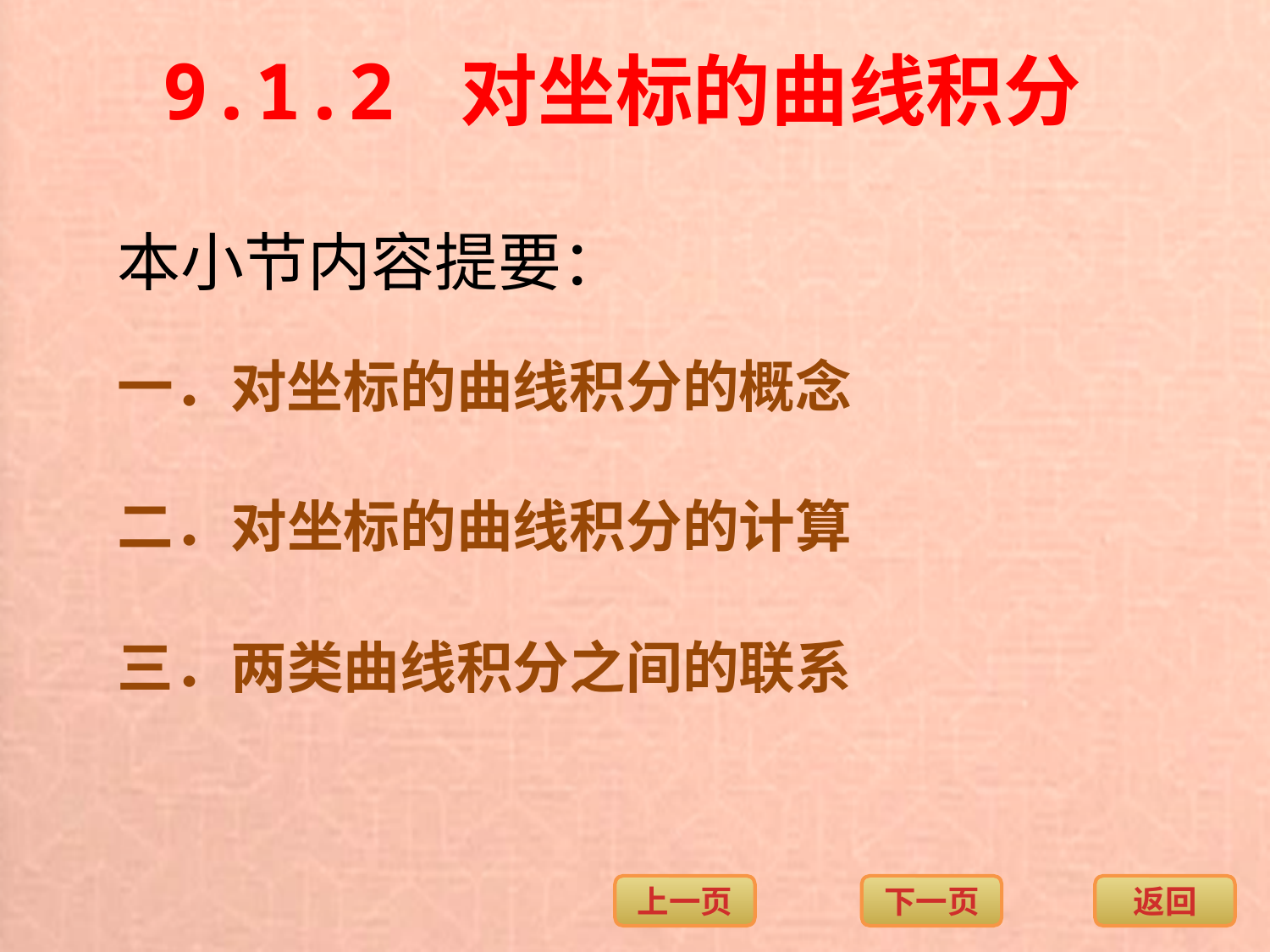

9.1.2 对坐标的曲线积分
本小节内容提要：
一．对坐标的曲线积分的概念
二．对坐标的曲线积分的计算
三．两类曲线积分之间的联系